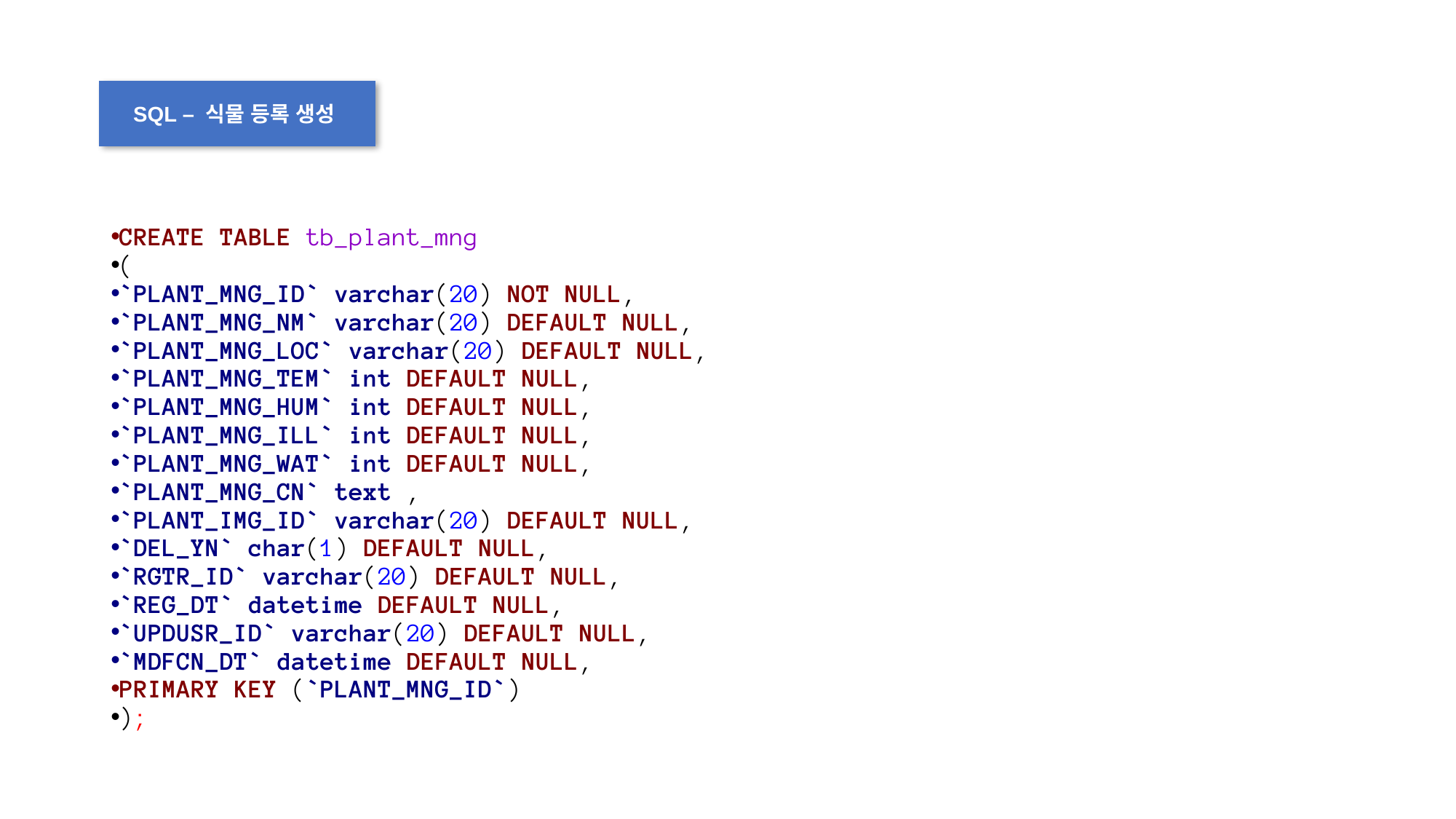

SQL – 식물 등록 생성
CREATE TABLE tb_plant_mng
(
`PLANT_MNG_ID` varchar(20) NOT NULL,
`PLANT_MNG_NM` varchar(20) DEFAULT NULL,
`PLANT_MNG_LOC` varchar(20) DEFAULT NULL,
`PLANT_MNG_TEM` int DEFAULT NULL,
`PLANT_MNG_HUM` int DEFAULT NULL,
`PLANT_MNG_ILL` int DEFAULT NULL,
`PLANT_MNG_WAT` int DEFAULT NULL,
`PLANT_MNG_CN` text ,
`PLANT_IMG_ID` varchar(20) DEFAULT NULL,
`DEL_YN` char(1) DEFAULT NULL,
`RGTR_ID` varchar(20) DEFAULT NULL,
`REG_DT` datetime DEFAULT NULL,
`UPDUSR_ID` varchar(20) DEFAULT NULL,
`MDFCN_DT` datetime DEFAULT NULL,
PRIMARY KEY (`PLANT_MNG_ID`)
);